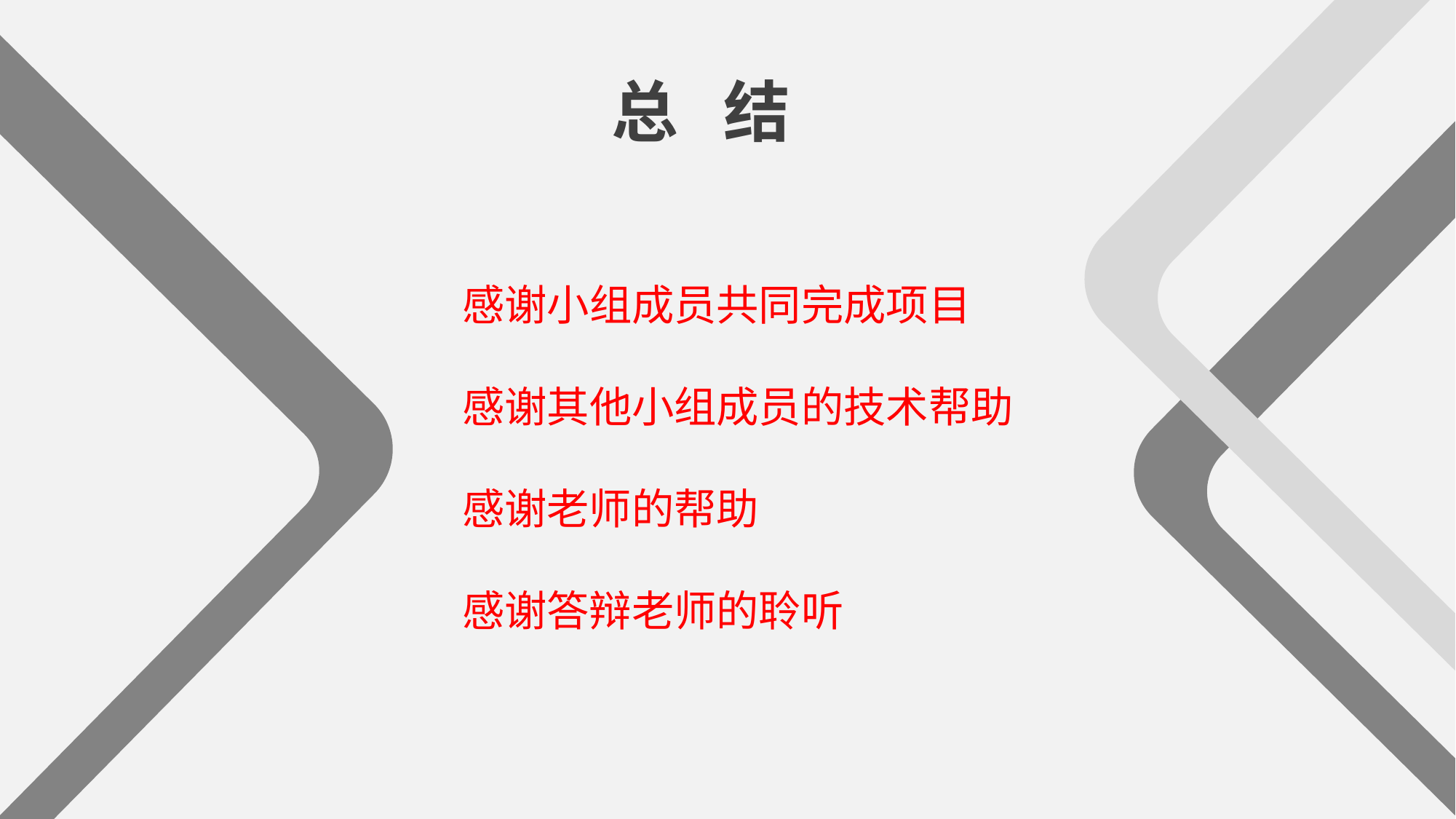

总   结
感谢小组成员共同完成项目

感谢其他小组成员的技术帮助

感谢老师的帮助

感谢答辩老师的聆听